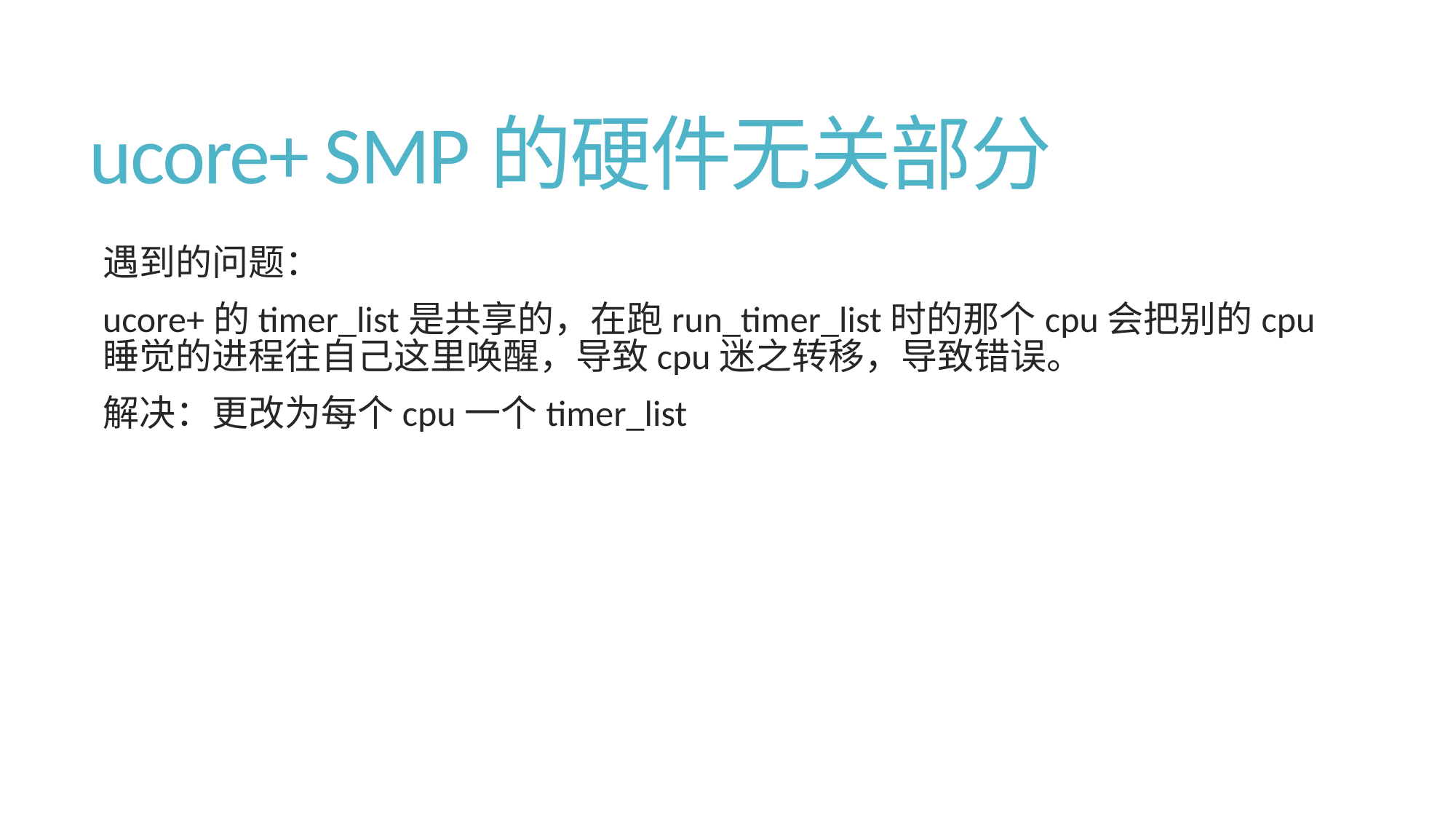

# ucore+ SMP的硬件无关部分
遇到的问题：
ucore+的timer_list是共享的，在跑run_timer_list时的那个cpu会把别的cpu睡觉的进程往自己这里唤醒，导致cpu迷之转移，导致错误。
解决：更改为每个cpu一个timer_list